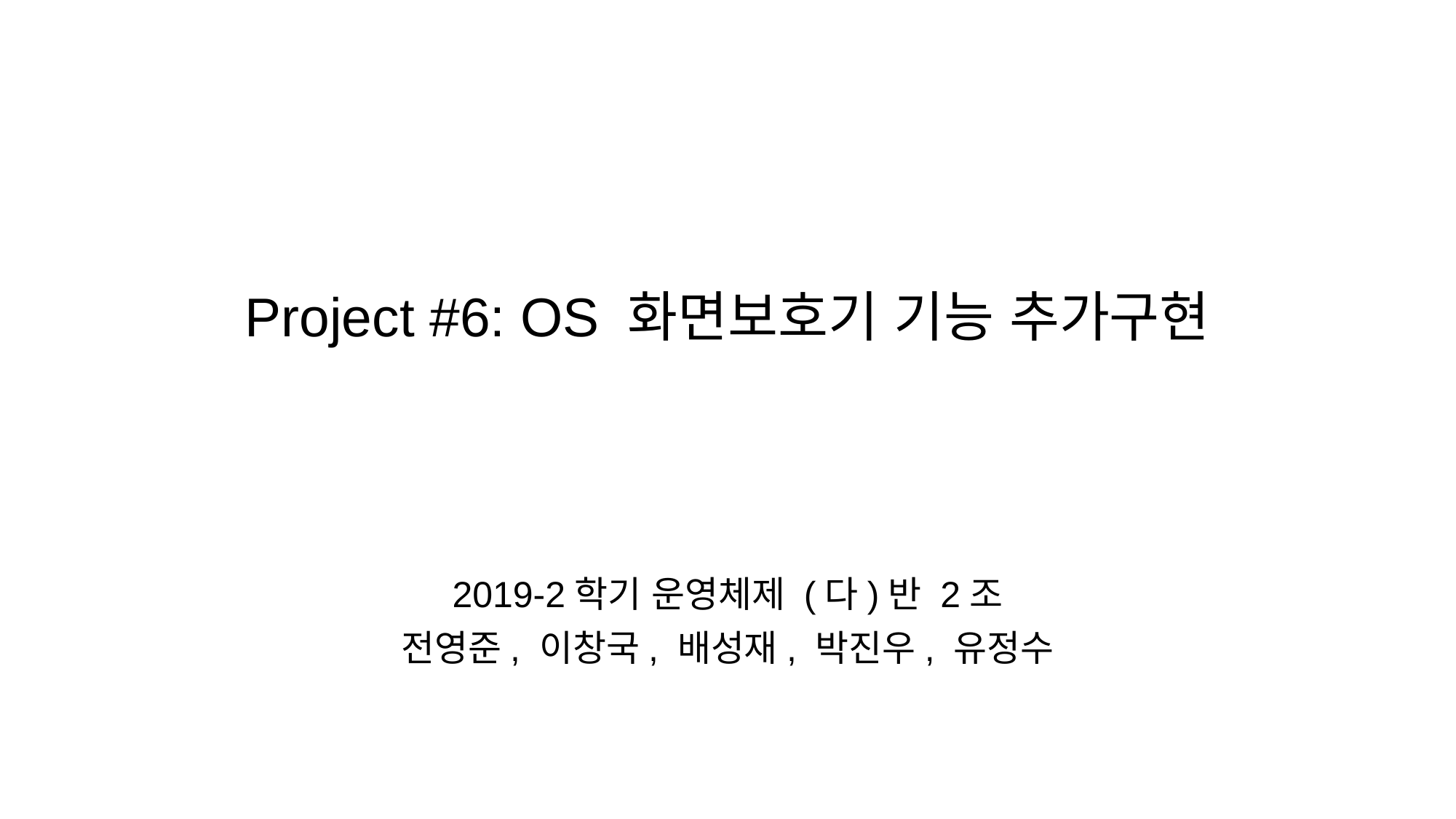

# Project #6: OS 화면보호기 기능 추가구현
2019-2학기 운영체제 (다)반 2조
전영준, 이창국, 배성재, 박진우, 유정수